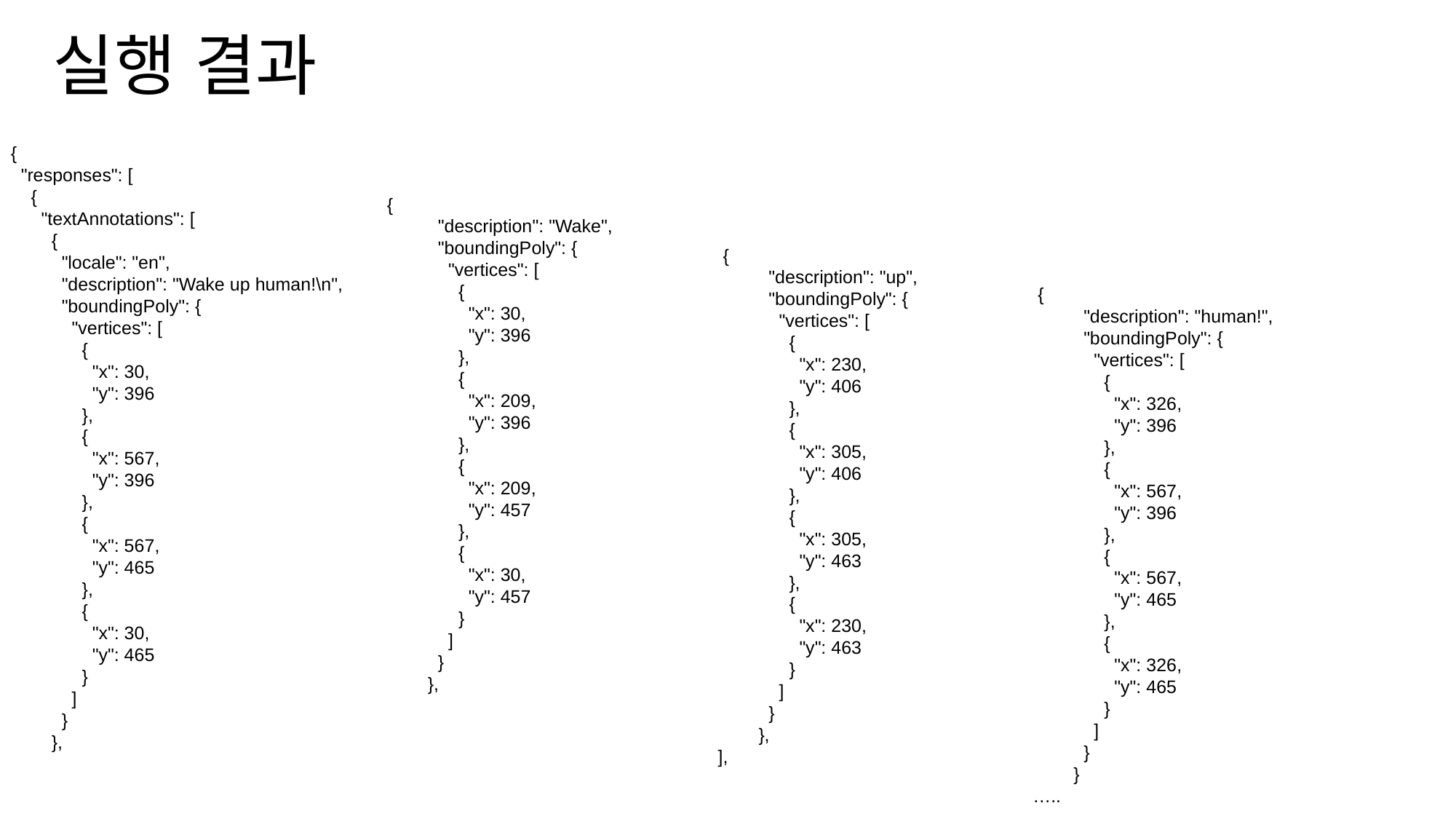

# 실행 결과
{
  "responses": [
    {
      "textAnnotations": [
        {
          "locale": "en",
          "description": "Wake up human!\n",
          "boundingPoly": {
            "vertices": [
              {
                "x": 30,
                "y": 396
              },
              {
                "x": 567,
                "y": 396
              },
              {
                "x": 567,
                "y": 465
              },
              {
                "x": 30,
                "y": 465
              }
            ]
          }
        },

{
          "description": "Wake",
          "boundingPoly": {
            "vertices": [
              {
                "x": 30,
                "y": 396
              },
              {
                "x": 209,
                "y": 396
              },
              {
                "x": 209,
                "y": 457
              },
              {
                "x": 30,
                "y": 457
              }
            ]
          }
        },
 {
          "description": "up",
          "boundingPoly": {
            "vertices": [
              {
                "x": 230,
                "y": 406
              },
              {
                "x": 305,
                "y": 406
              },
              {
                "x": 305,
                "y": 463
              },
              {
                "x": 230,
                "y": 463
              }
            ]
          }
        },
],
 {
          "description": "human!",
          "boundingPoly": {
            "vertices": [
              {
                "x": 326,
                "y": 396
              },
              {
                "x": 567,
                "y": 396
              },
              {
                "x": 567,
                "y": 465
              },
              {
                "x": 326,
                "y": 465
              }
            ]
          }
        }
…..